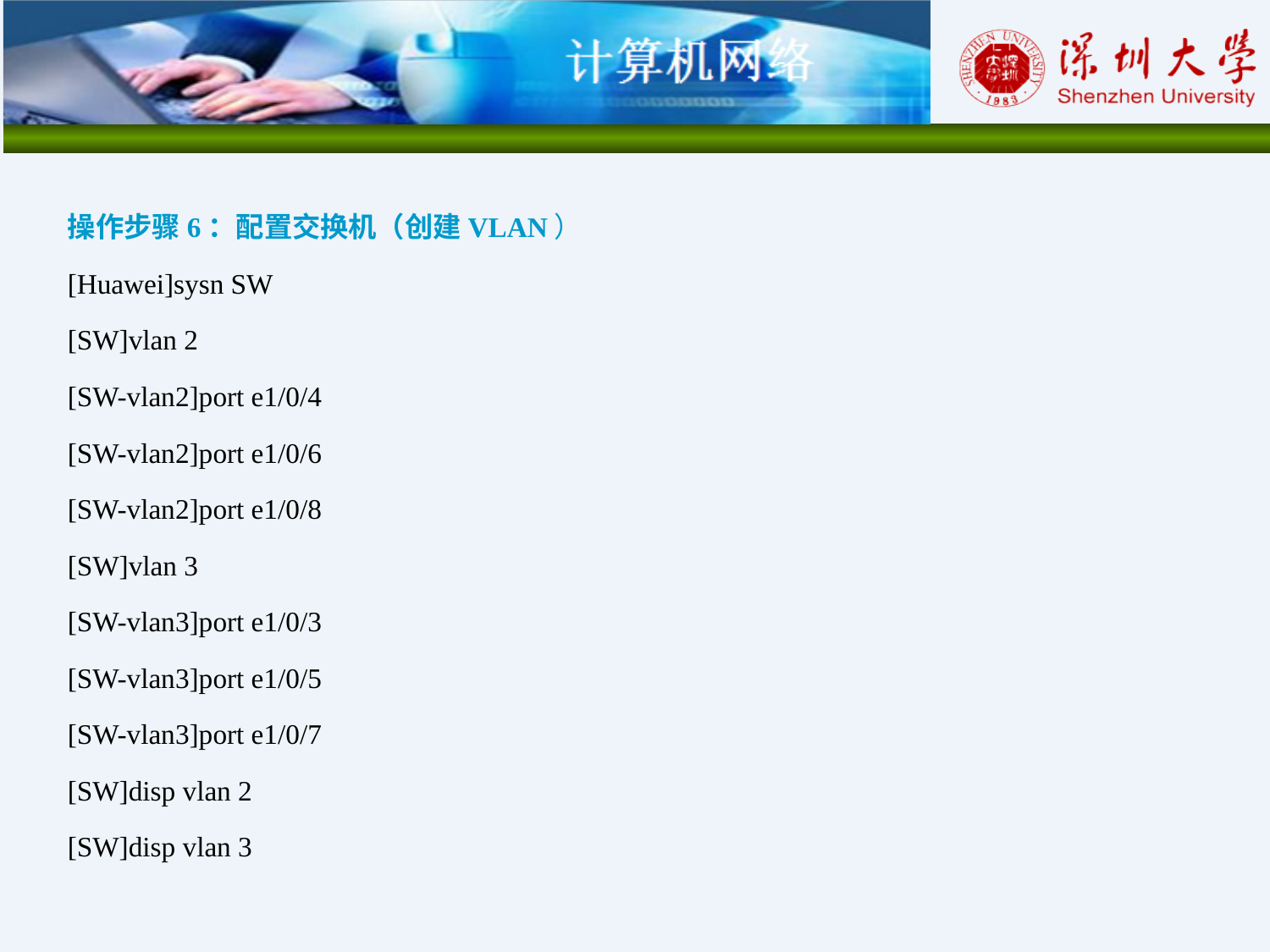

操作步骤6：配置交换机（创建VLAN）
[Huawei]sysn SW
[SW]vlan 2
[SW-vlan2]port e1/0/4
[SW-vlan2]port e1/0/6
[SW-vlan2]port e1/0/8
[SW]vlan 3
[SW-vlan3]port e1/0/3
[SW-vlan3]port e1/0/5
[SW-vlan3]port e1/0/7
[SW]disp vlan 2
[SW]disp vlan 3